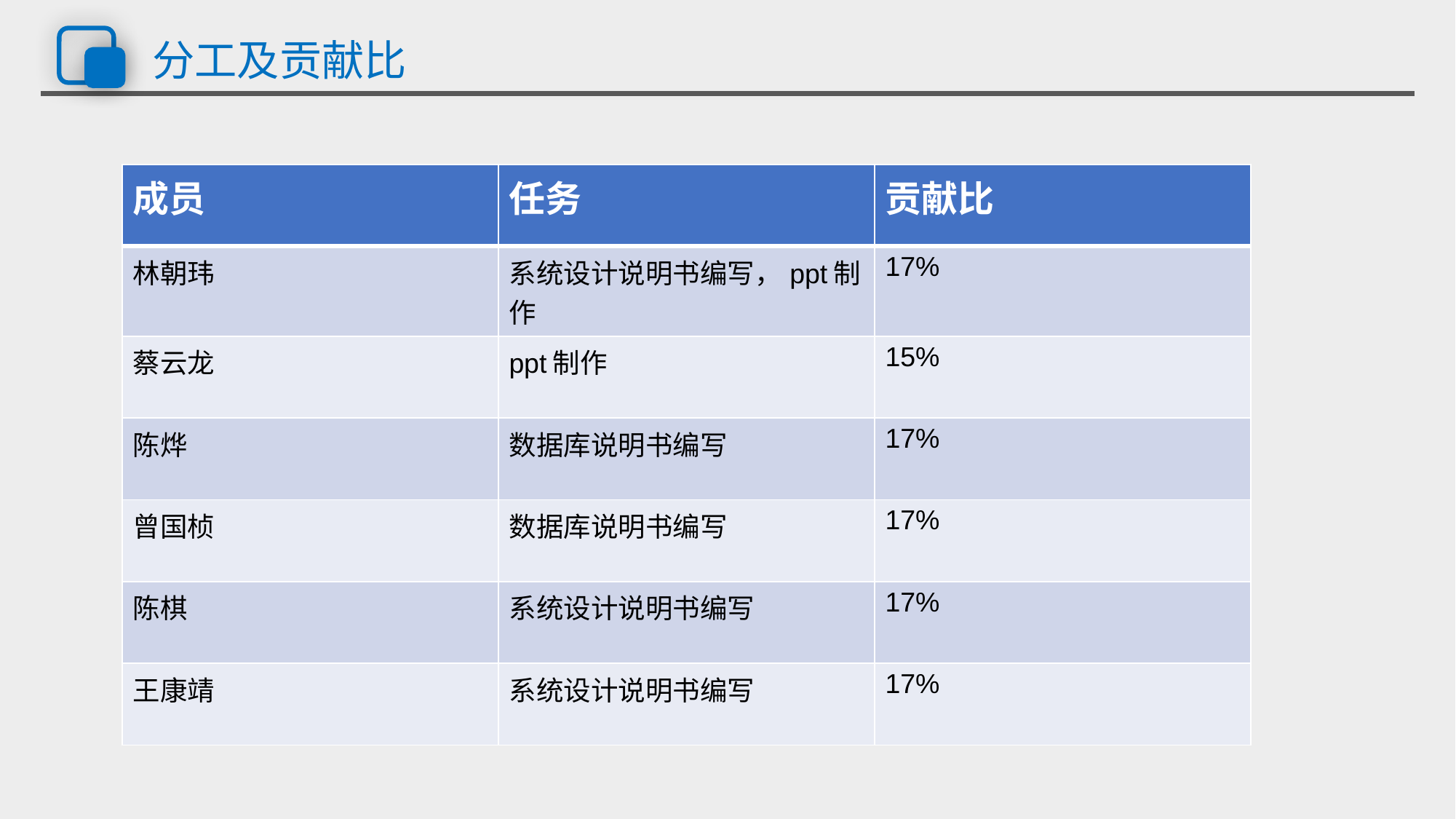

# 分工及贡献比
| 成员 | 任务 | 贡献比 |
| --- | --- | --- |
| 林朝玮 | 系统设计说明书编写，ppt制作 | 17% |
| 蔡云龙 | ppt制作 | 15% |
| 陈烨 | 数据库说明书编写 | 17% |
| 曾国桢 | 数据库说明书编写 | 17% |
| 陈棋 | 系统设计说明书编写 | 17% |
| 王康靖 | 系统设计说明书编写 | 17% |